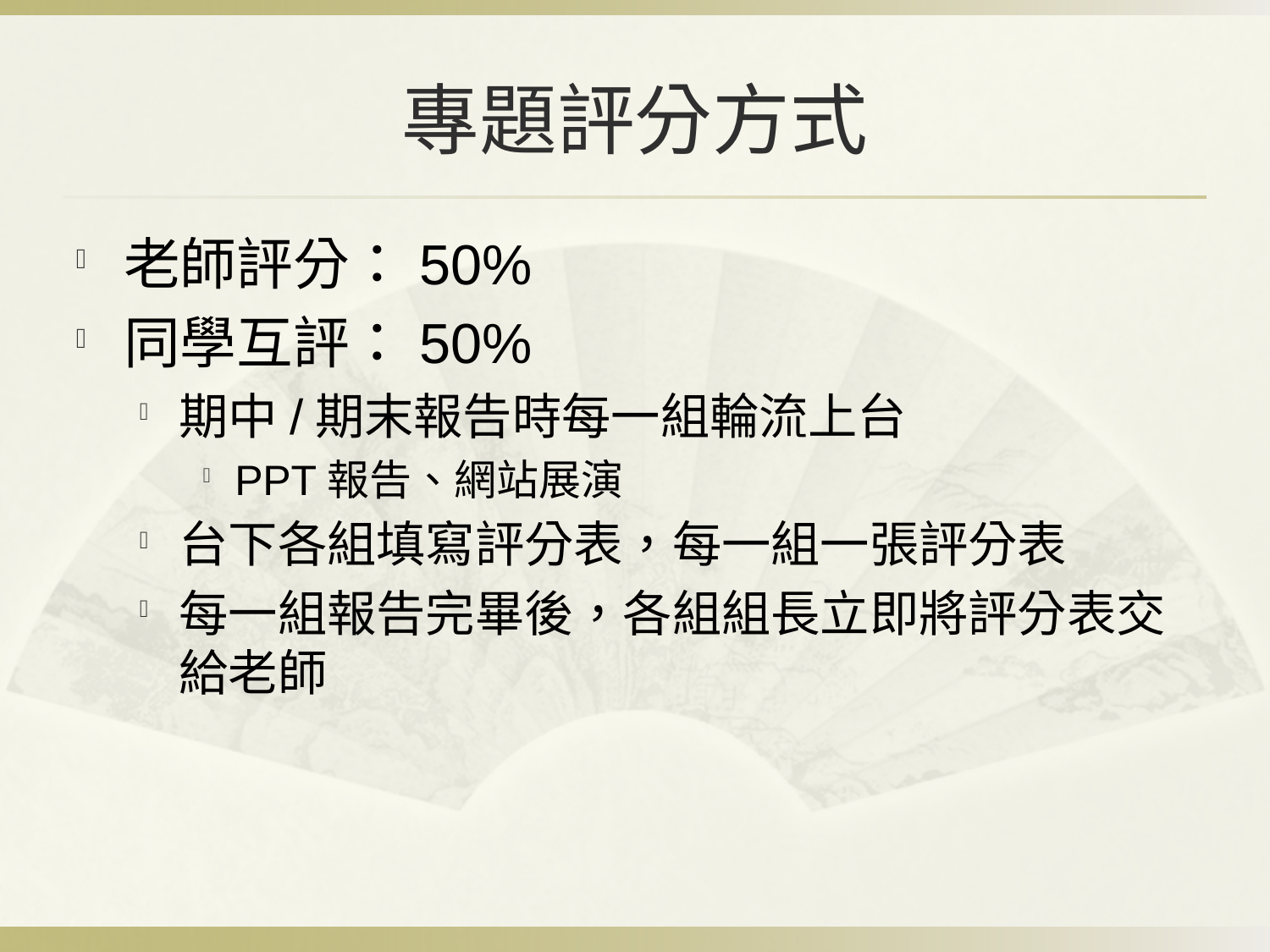

# 專題評分方式
老師評分：50%
同學互評：50%
期中/期末報告時每一組輪流上台
PPT報告、網站展演
台下各組填寫評分表，每一組一張評分表
每一組報告完畢後，各組組長立即將評分表交給老師